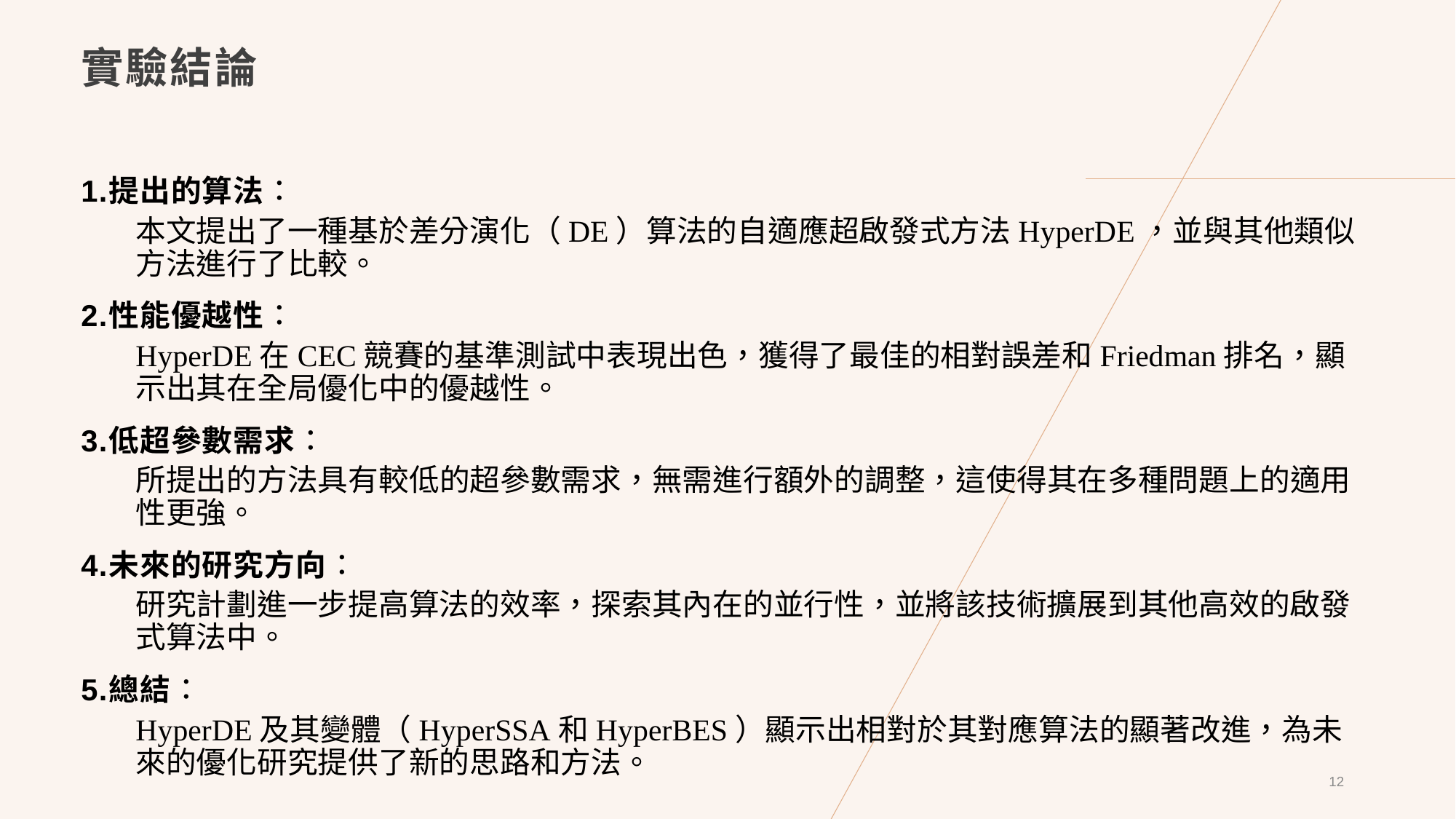

# 實驗結論
提出的算法：
本文提出了一種基於差分演化（DE）算法的自適應超啟發式方法HyperDE，並與其他類似方法進行了比較。
性能優越性：
HyperDE在CEC競賽的基準測試中表現出色，獲得了最佳的相對誤差和Friedman排名，顯示出其在全局優化中的優越性。
低超參數需求：
所提出的方法具有較低的超參數需求，無需進行額外的調整，這使得其在多種問題上的適用性更強。
未來的研究方向：
研究計劃進一步提高算法的效率，探索其內在的並行性，並將該技術擴展到其他高效的啟發式算法中。
總結：
HyperDE及其變體（HyperSSA和HyperBES）顯示出相對於其對應算法的顯著改進，為未來的優化研究提供了新的思路和方法。
12